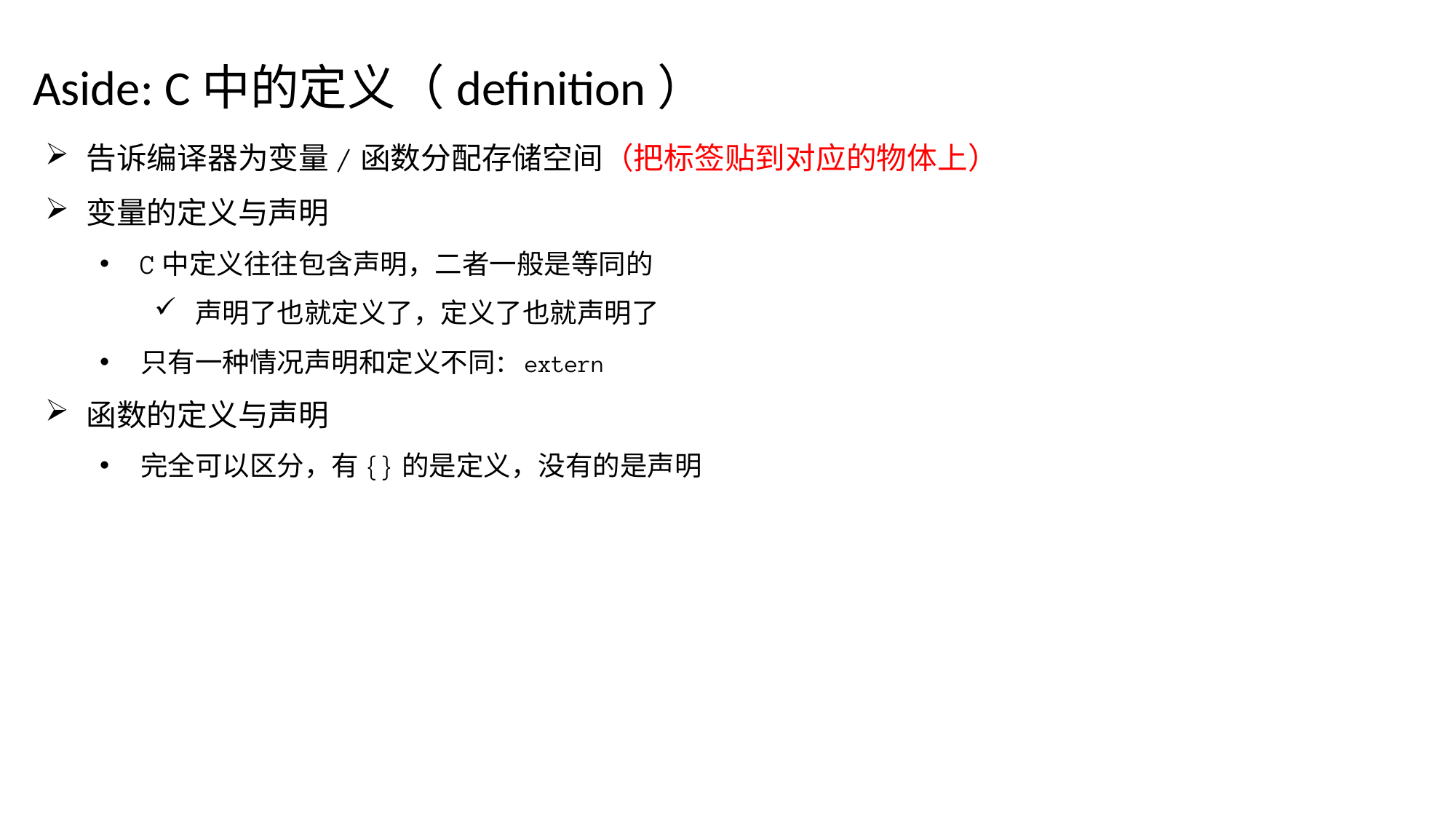

Aside: C中的定义（definition）
告诉编译器为变量/函数分配存储空间（把标签贴到对应的物体上）
变量的定义与声明
C中定义往往包含声明，二者一般是等同的
声明了也就定义了，定义了也就声明了
只有一种情况声明和定义不同：extern
函数的定义与声明
完全可以区分，有{}的是定义，没有的是声明